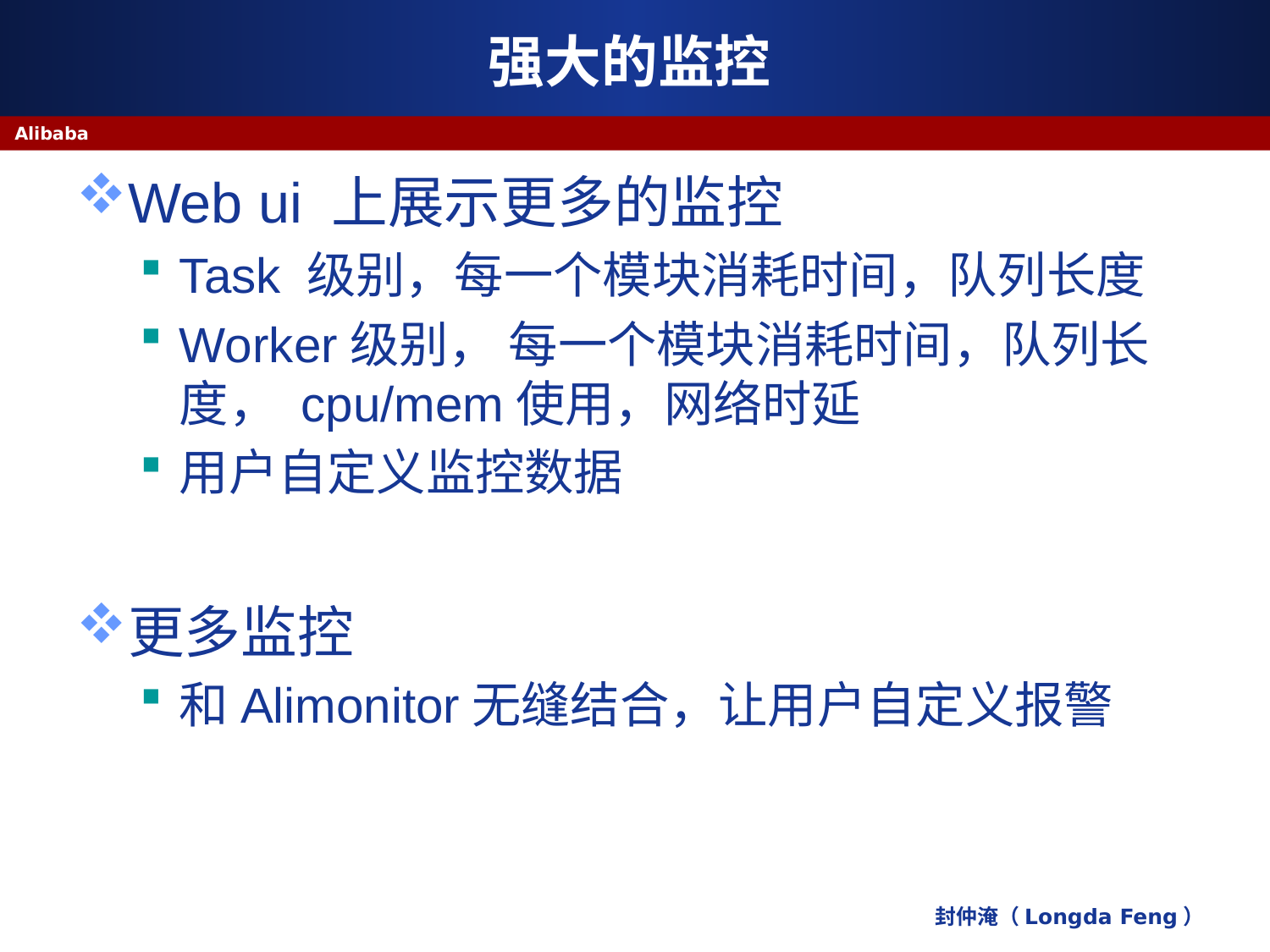

# 强大的监控
Alibaba
Web ui 上展示更多的监控
Task 级别，每一个模块消耗时间，队列长度
Worker级别， 每一个模块消耗时间，队列长度， cpu/mem使用，网络时延
用户自定义监控数据

更多监控
和Alimonitor无缝结合，让用户自定义报警
封仲淹（Longda Feng）